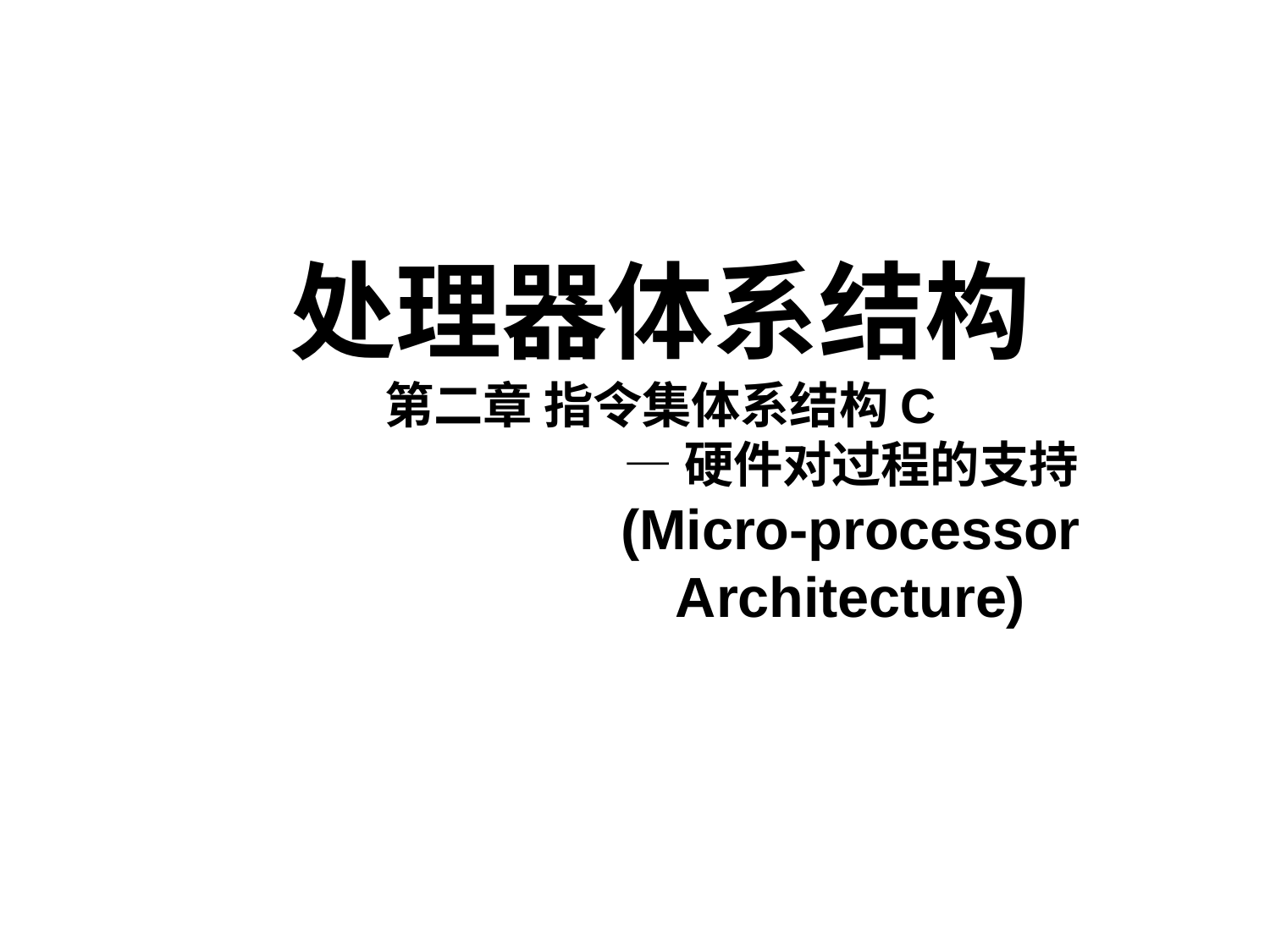

# 处理器体系结构
第二章 指令集体系结构C
—硬件对过程的支持
(Micro-processor Architecture)